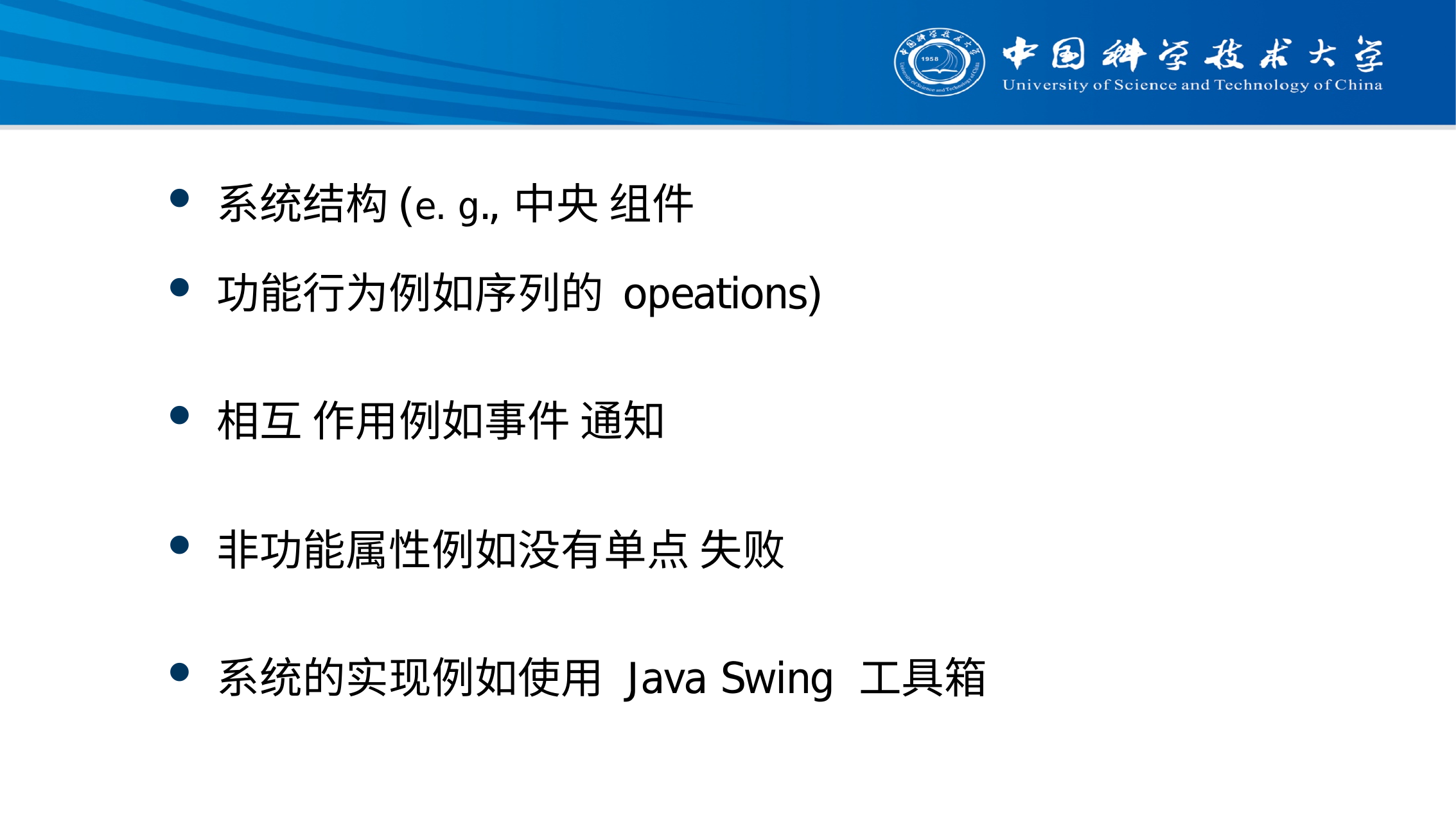

# 设计实例 决定
系统结构(e. g.,中央 组件

功能行为例如序列的 opeations)

相互 作用例如事件 通知

非功能属性例如没有单点 失败

系统的实现例如使用 Java Swing 工具箱